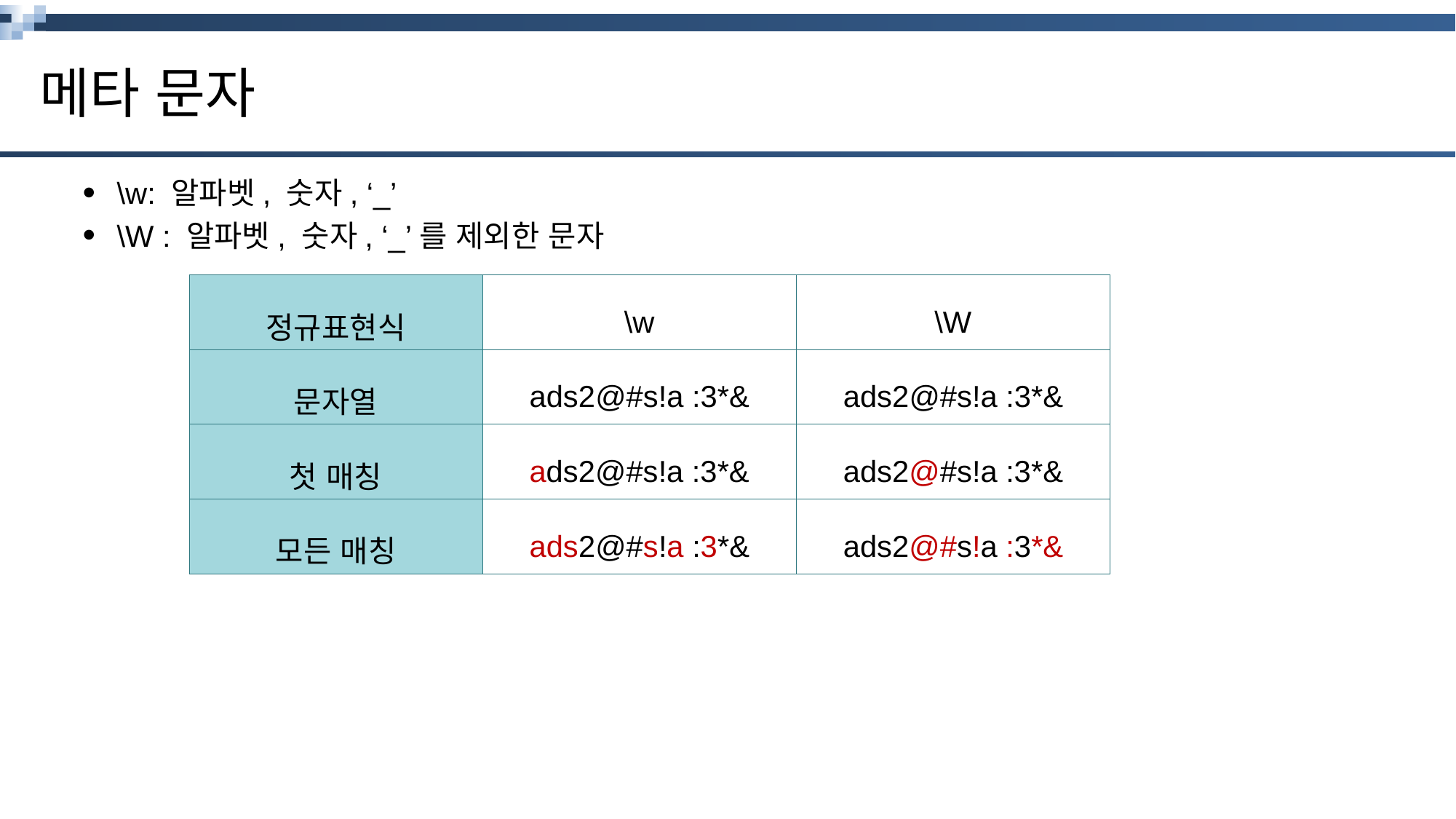

# 메타 문자
\w: 알파벳, 숫자, ‘_’
\W : 알파벳, 숫자, ‘_’를 제외한 문자

| 정규표현식 | \w | \W |
| --- | --- | --- |
| 문자열 | ads2@#s!a :3\*& | ads2@#s!a :3\*& |
| 첫 매칭 | ads2@#s!a :3\*& | ads2@#s!a :3\*& |
| 모든 매칭 | ads2@#s!a :3\*& | ads2@#s!a :3\*& |